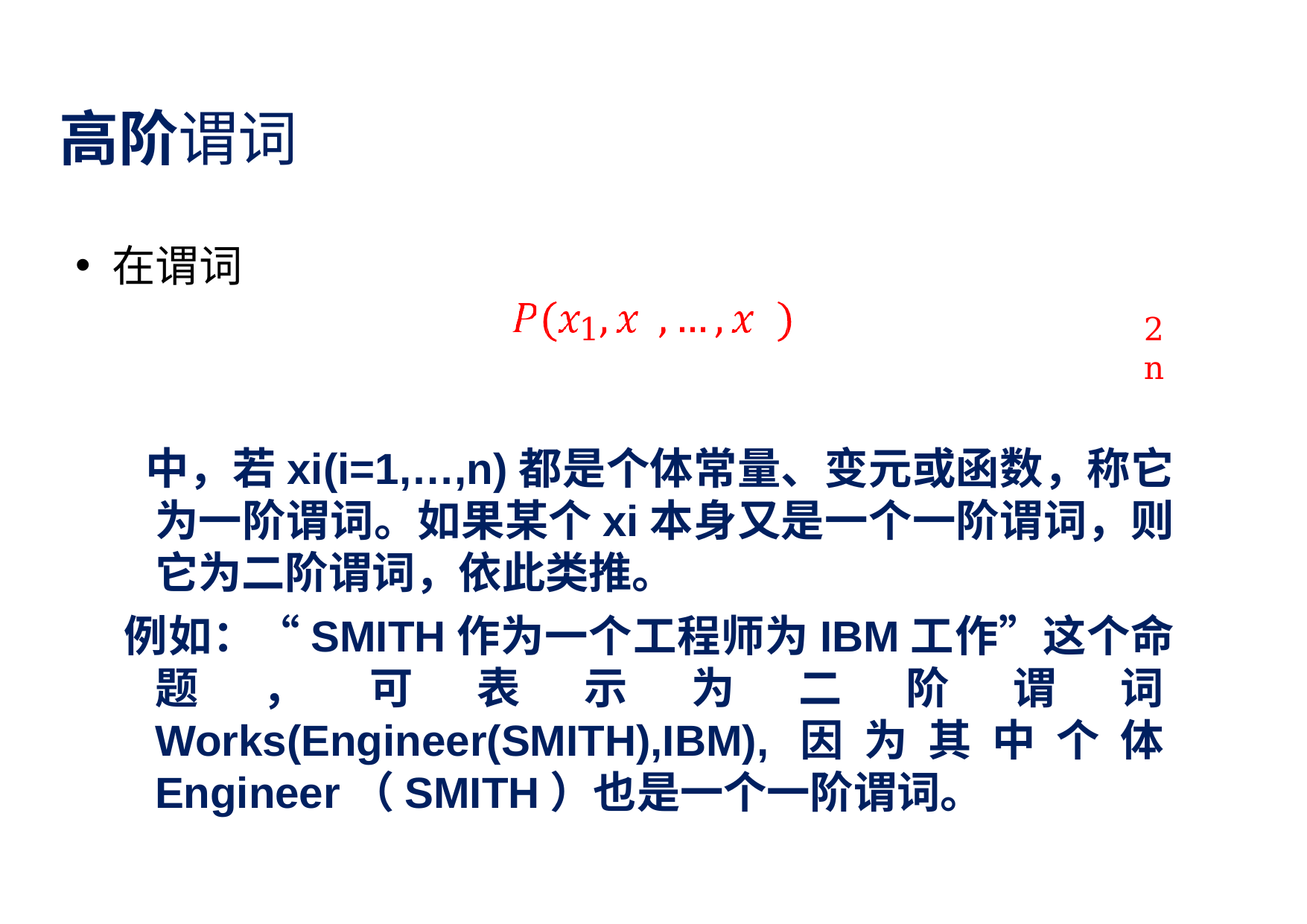

# 高阶谓词
在谓词
1	2	n

 中，若xi(i=1,…,n)都是个体常量、变元或函数，称它为一阶谓词。如果某个xi本身又是一个一阶谓词，则它为二阶谓词，依此类推。
例如：“SMITH作为一个工程师为IBM工作”这个命题，可表示为二阶谓词Works(Engineer(SMITH),IBM),因为其中个体Engineer（SMITH）也是一个一阶谓词。